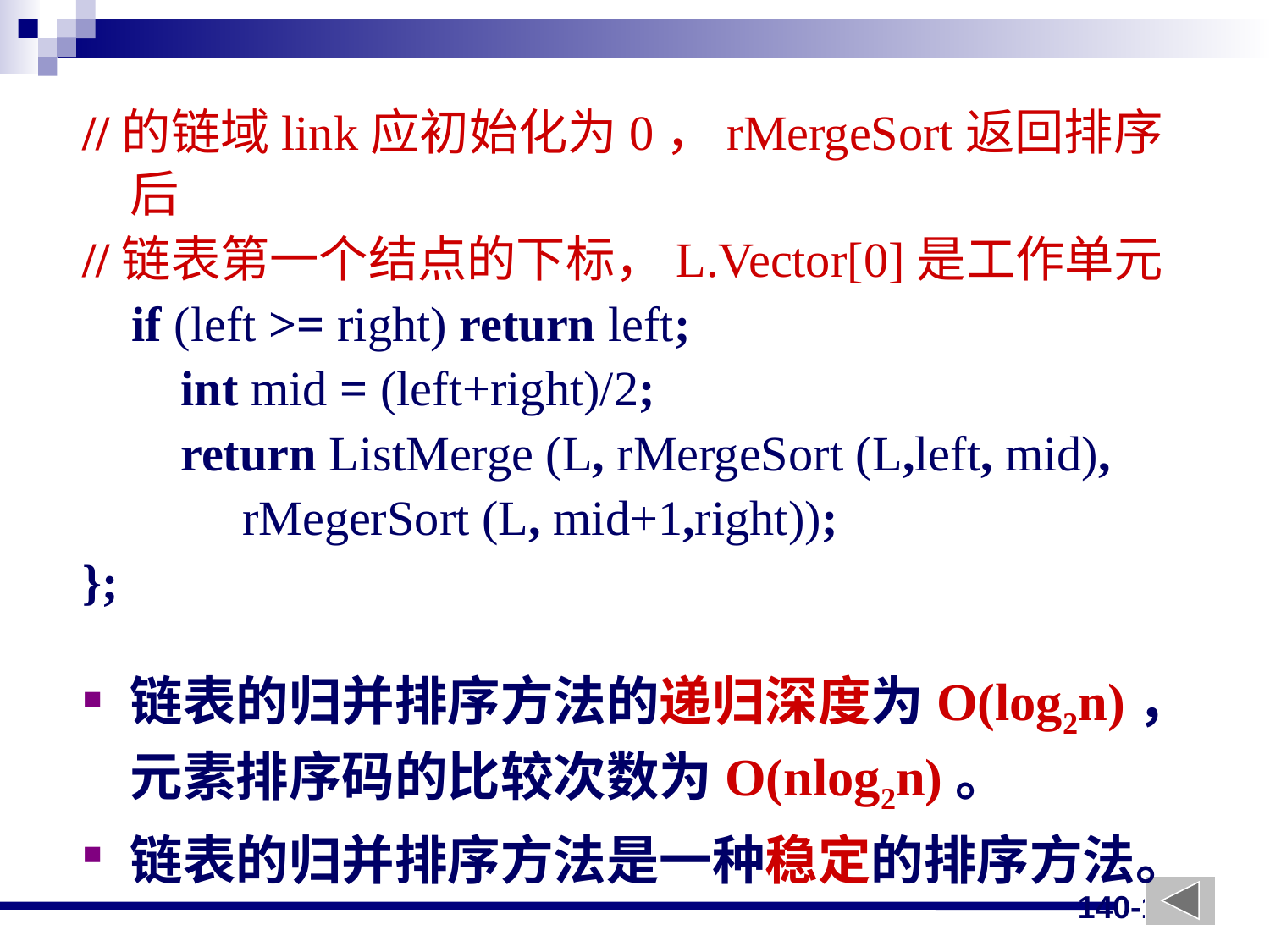

//的链域link应初始化为0，rMergeSort返回排序后
//链表第一个结点的下标，L.Vector[0]是工作单元
    if (left >= right) return left;
        int mid = (left+right)/2;
        return ListMerge (L, rMergeSort (L,left, mid),
             rMegerSort (L, mid+1,right));
};

链表的归并排序方法的递归深度为O(log2n)，元素排序码的比较次数为O(nlog2n)。
链表的归并排序方法是一种稳定的排序方法。
140-122